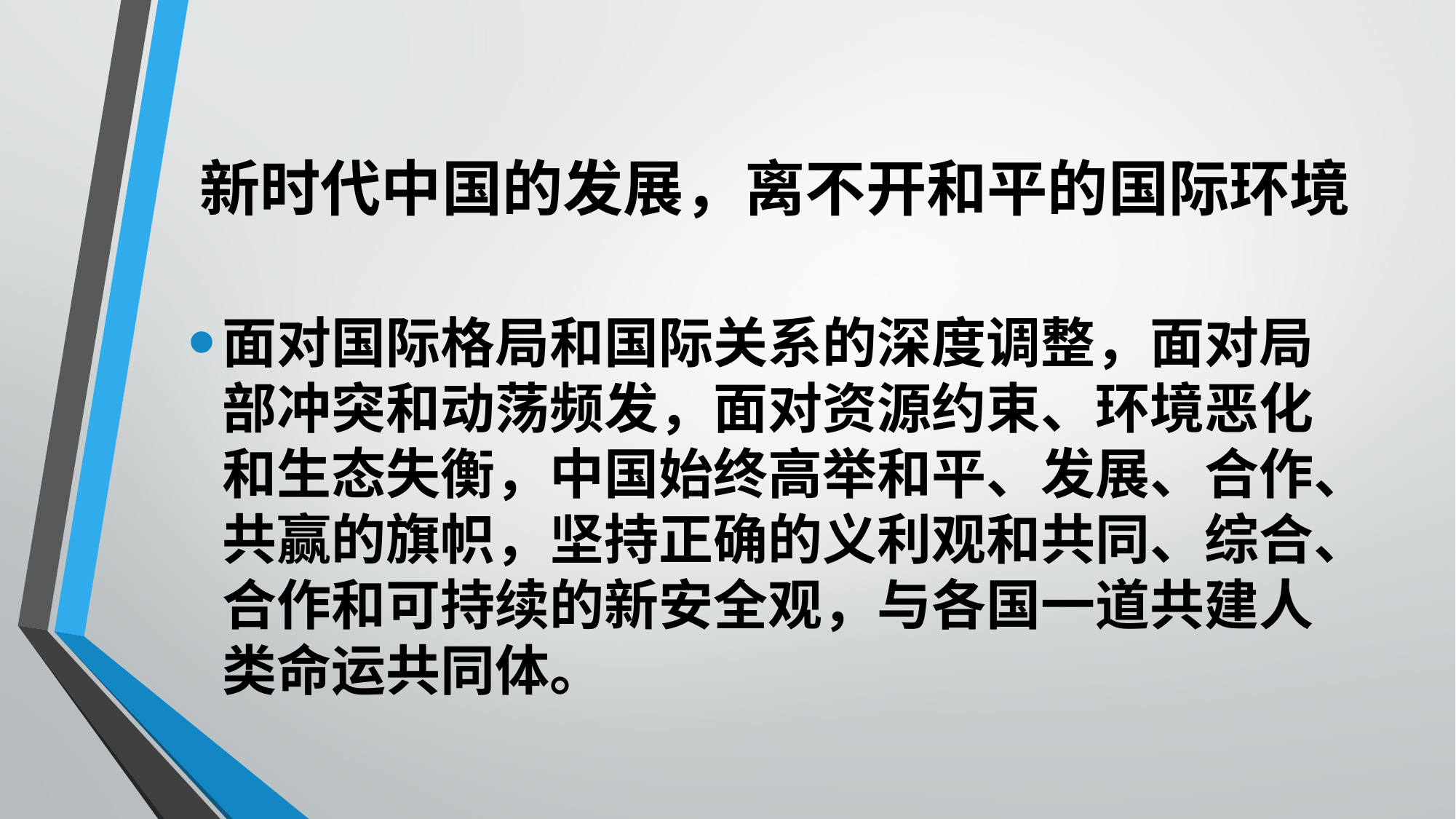

# 新时代中国的发展，离不开和平的国际环境
面对国际格局和国际关系的深度调整，面对局部冲突和动荡频发，面对资源约束、环境恶化和生态失衡，中国始终高举和平、发展、合作、共赢的旗帜，坚持正确的义利观和共同、综合、合作和可持续的新安全观，与各国一道共建人类命运共同体。